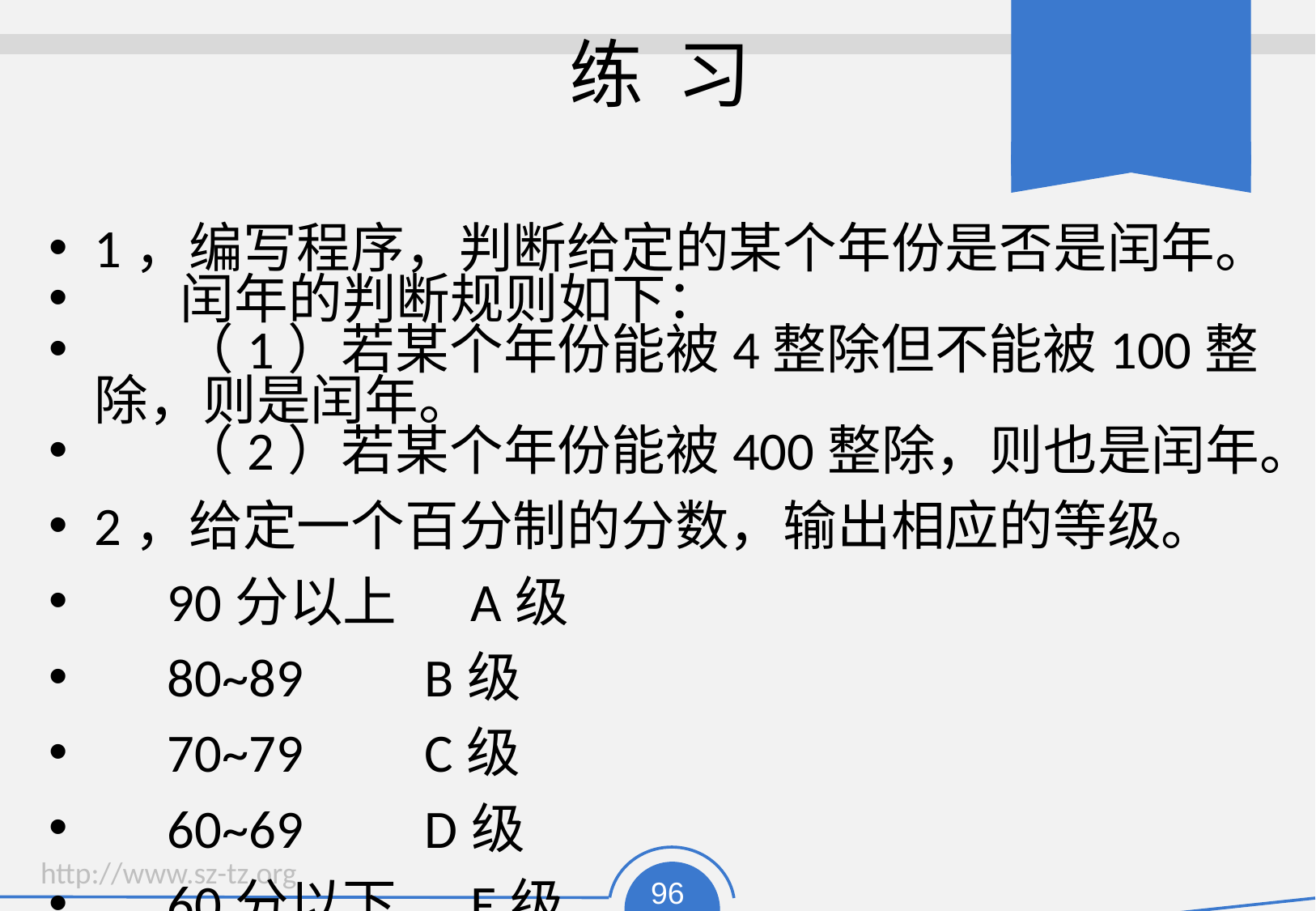

# 练  习

1，编写程序，判断给定的某个年份是否是闰年。
      闰年的判断规则如下：
      （1）若某个年份能被4整除但不能被100整除，则是闰年。
      （2）若某个年份能被400整除，则也是闰年。
2，给定一个百分制的分数，输出相应的等级。
      90分以上     A级
      80~89          B级
      70~79          C级
      60~69          D级
      60分以下     E级
3，编写程序求 1+3+5+7+……+99 的和值。